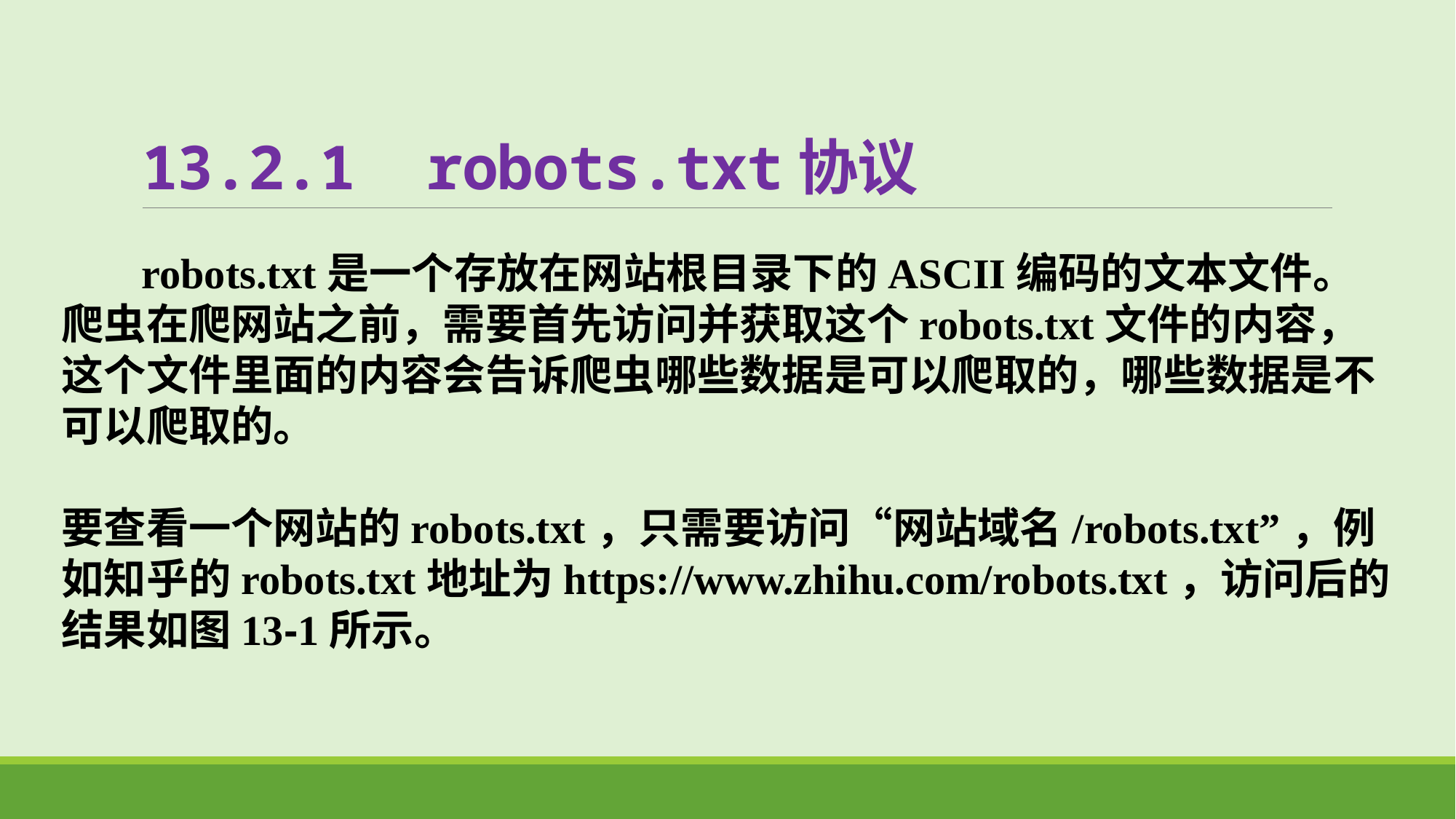

# 13.2.1  robots.txt协议
     robots.txt是一个存放在网站根目录下的ASCII编码的文本文件。爬虫在爬网站之前，需要首先访问并获取这个robots.txt文件的内容，这个文件里面的内容会告诉爬虫哪些数据是可以爬取的，哪些数据是不可以爬取的。
     要查看一个网站的robots.txt，只需要访问“网站域名/robots.txt”，例如知乎的robots.txt地址为https://www.zhihu.com/robots.txt，访问后的结果如图13-1所示。